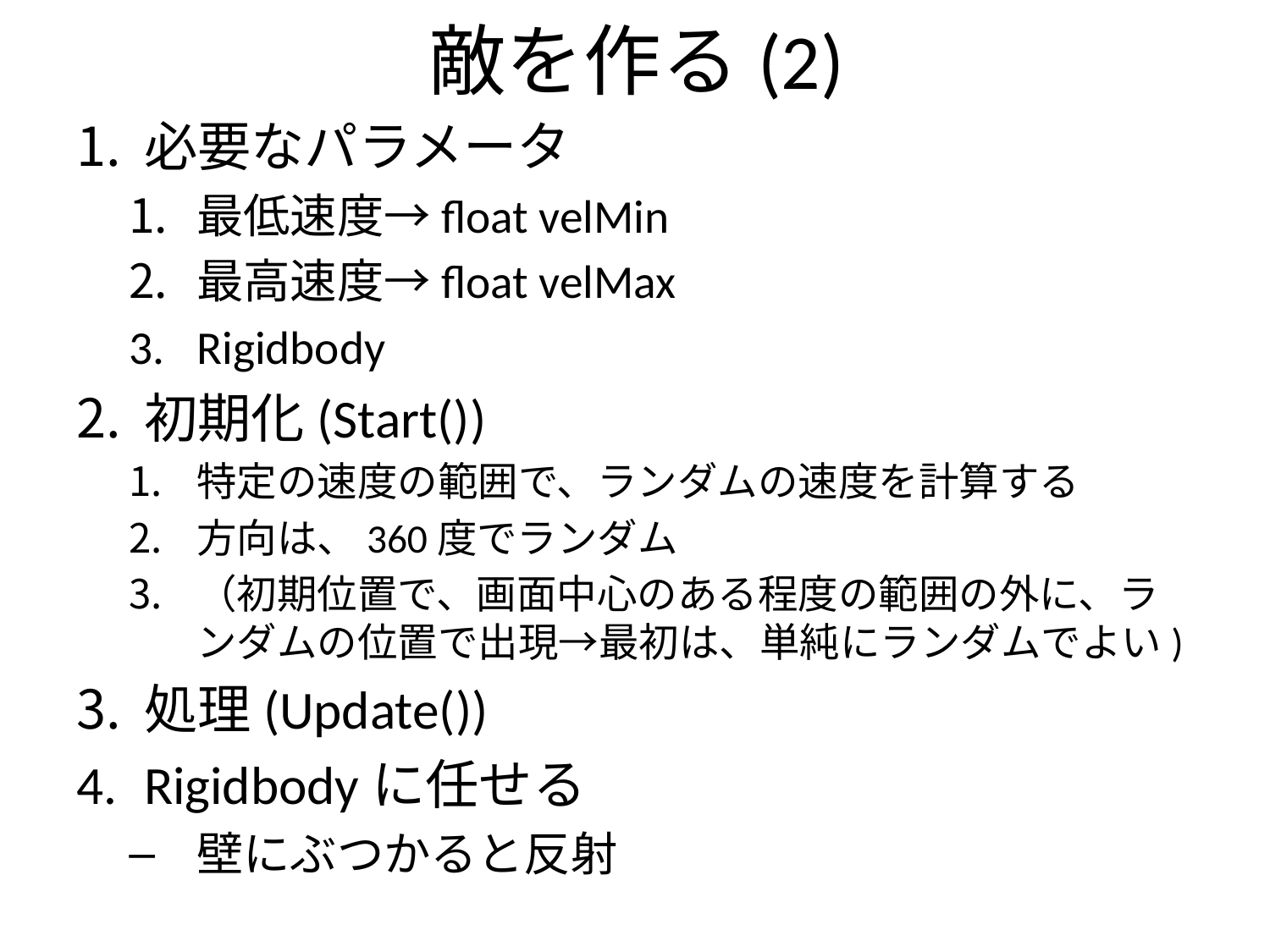

# 敵を作る(2)
必要なパラメータ
最低速度→float velMin
最高速度→float velMax
Rigidbody
初期化(Start())
特定の速度の範囲で、ランダムの速度を計算する
方向は、360度でランダム
（初期位置で、画面中心のある程度の範囲の外に、ランダムの位置で出現→最初は、単純にランダムでよい)
処理(Update())
Rigidbodyに任せる
壁にぶつかると反射